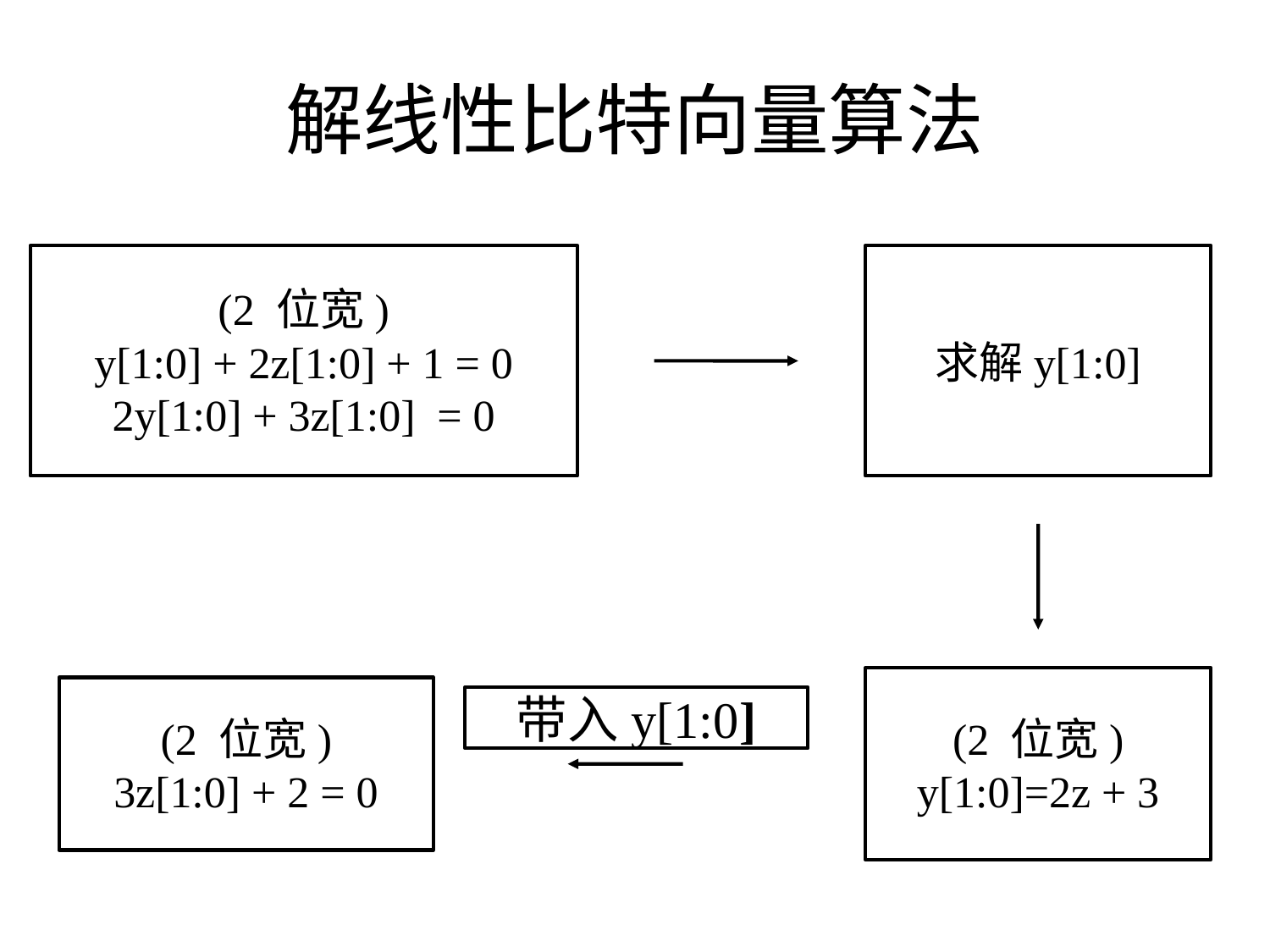

# 解线性比特向量算法
(2 位宽)
y[1:0] + 2z[1:0] + 1 = 0
2y[1:0] + 3z[1:0]  = 0
求解y[1:0]

(2 位宽)
y[1:0]=2z + 3
(2 位宽)
3z[1:0] + 2 = 0
带入y[1:0]